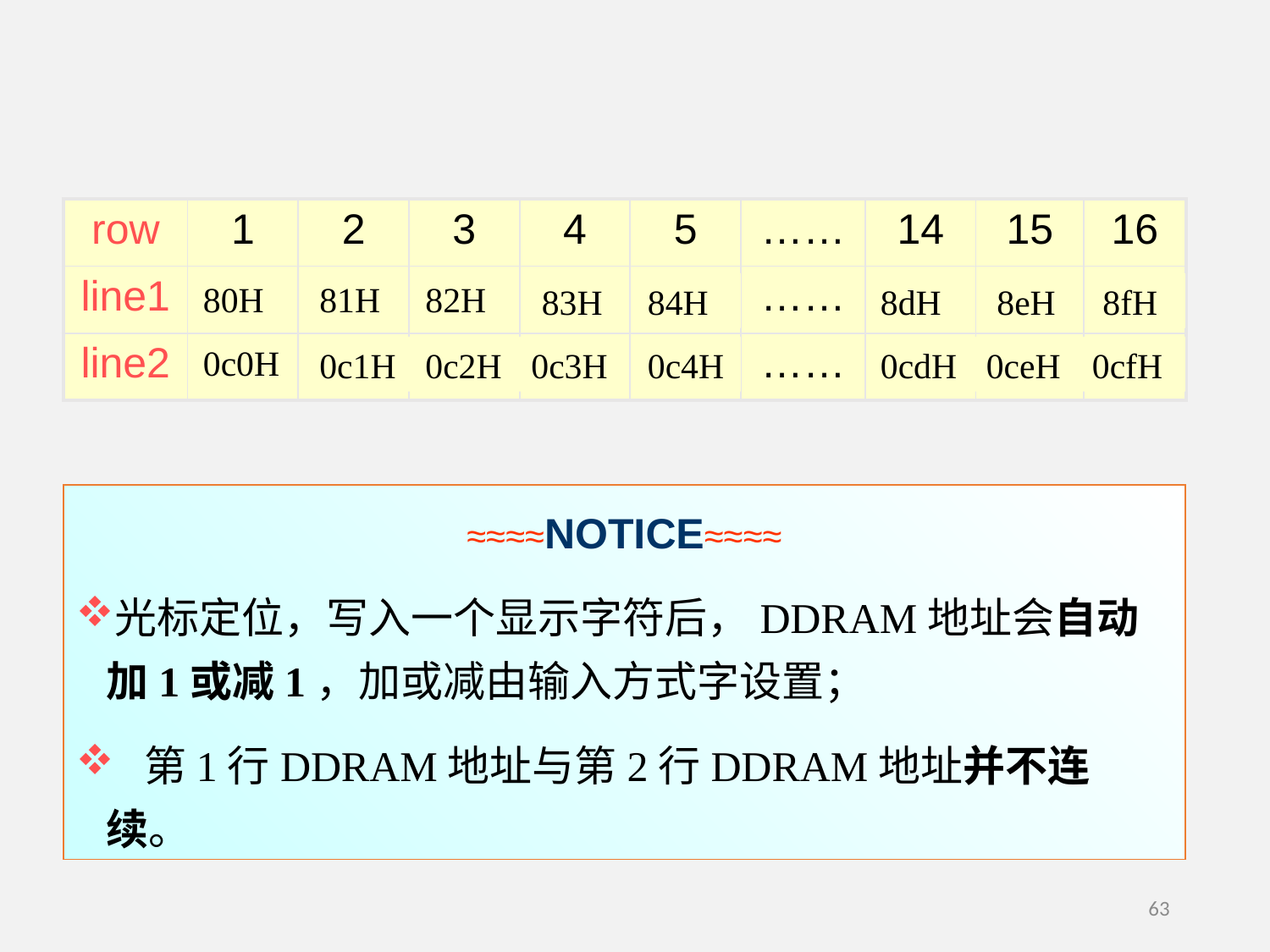

| row | 1 | 2 | 3 | 4 | 5 | …… | 14 | 15 | 16 |
| --- | --- | --- | --- | --- | --- | --- | --- | --- | --- |
| line1 | 00H | 01H | 02H | 03H | 04H | …… | 0dH | 0eH | 0fH |
| line2 | 40H | 41H | 42H | 43H | 44H | …… | 4dH | 4eH | 4fH |
80H
81H
82H
83H
84H
8dH
8eH
8fH
0c0H
0c1H
0c2H
0c3H
0c4H
0cdH
0ceH
0cfH
≈≈≈≈NOTICE≈≈≈≈
光标定位，写入一个显示字符后，DDRAM地址会自动加1或减1，加或减由输入方式字设置；
  第1行DDRAM地址与第2行DDRAM地址并不连续。
63